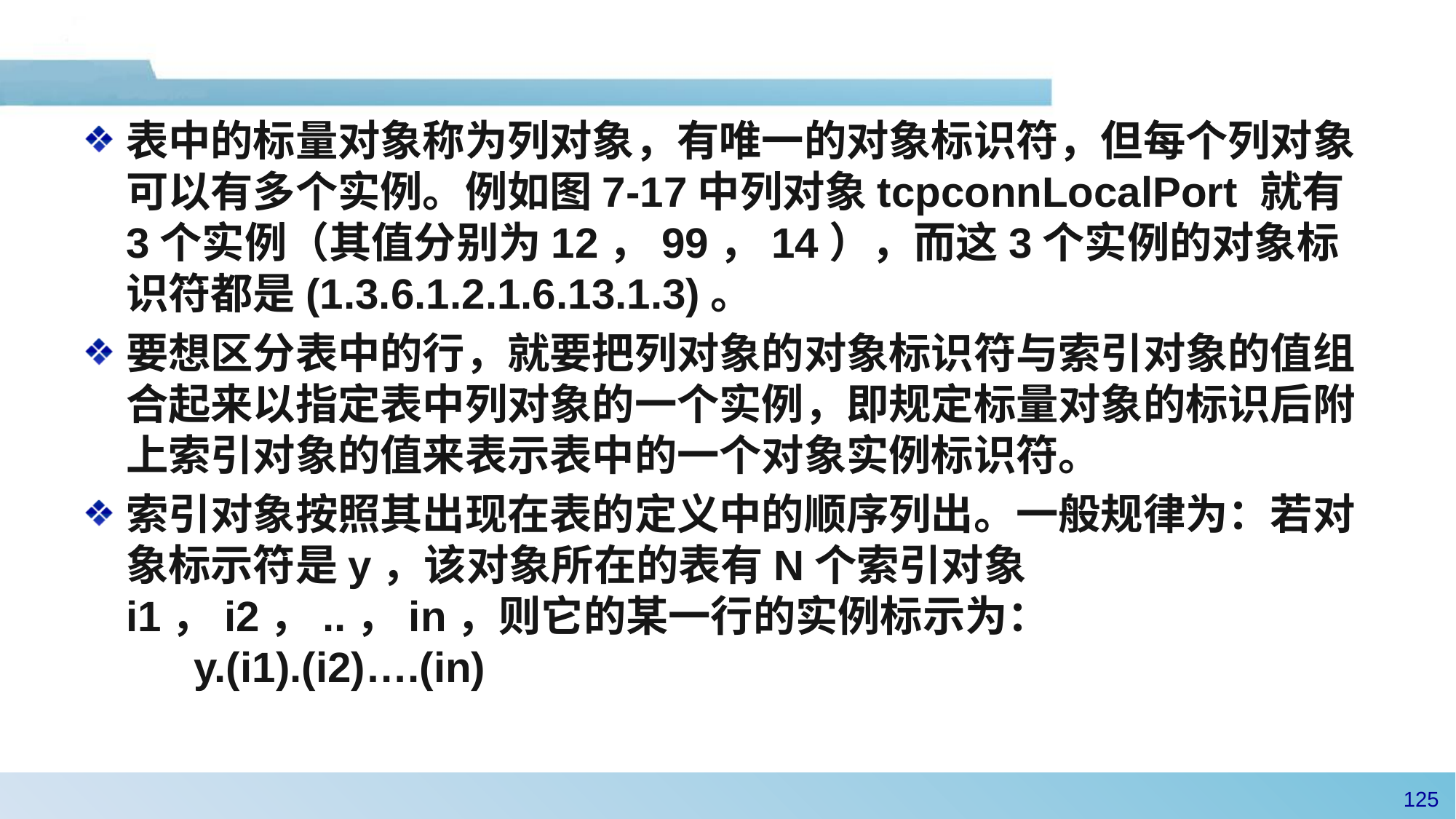

表中的标量对象称为列对象，有唯一的对象标识符，但每个列对象可以有多个实例。例如图7-17中列对象tcpconnLocalPort 就有3个实例（其值分别为12，99，14），而这3个实例的对象标识符都是(1.3.6.1.2.1.6.13.1.3)。
要想区分表中的行，就要把列对象的对象标识符与索引对象的值组合起来以指定表中列对象的一个实例，即规定标量对象的标识后附上索引对象的值来表示表中的一个对象实例标识符。
索引对象按照其出现在表的定义中的顺序列出。一般规律为：若对象标示符是y，该对象所在的表有N个索引对象i1，i2，..，in，则它的某一行的实例标示为：
      y.(i1).(i2)….(in)
125